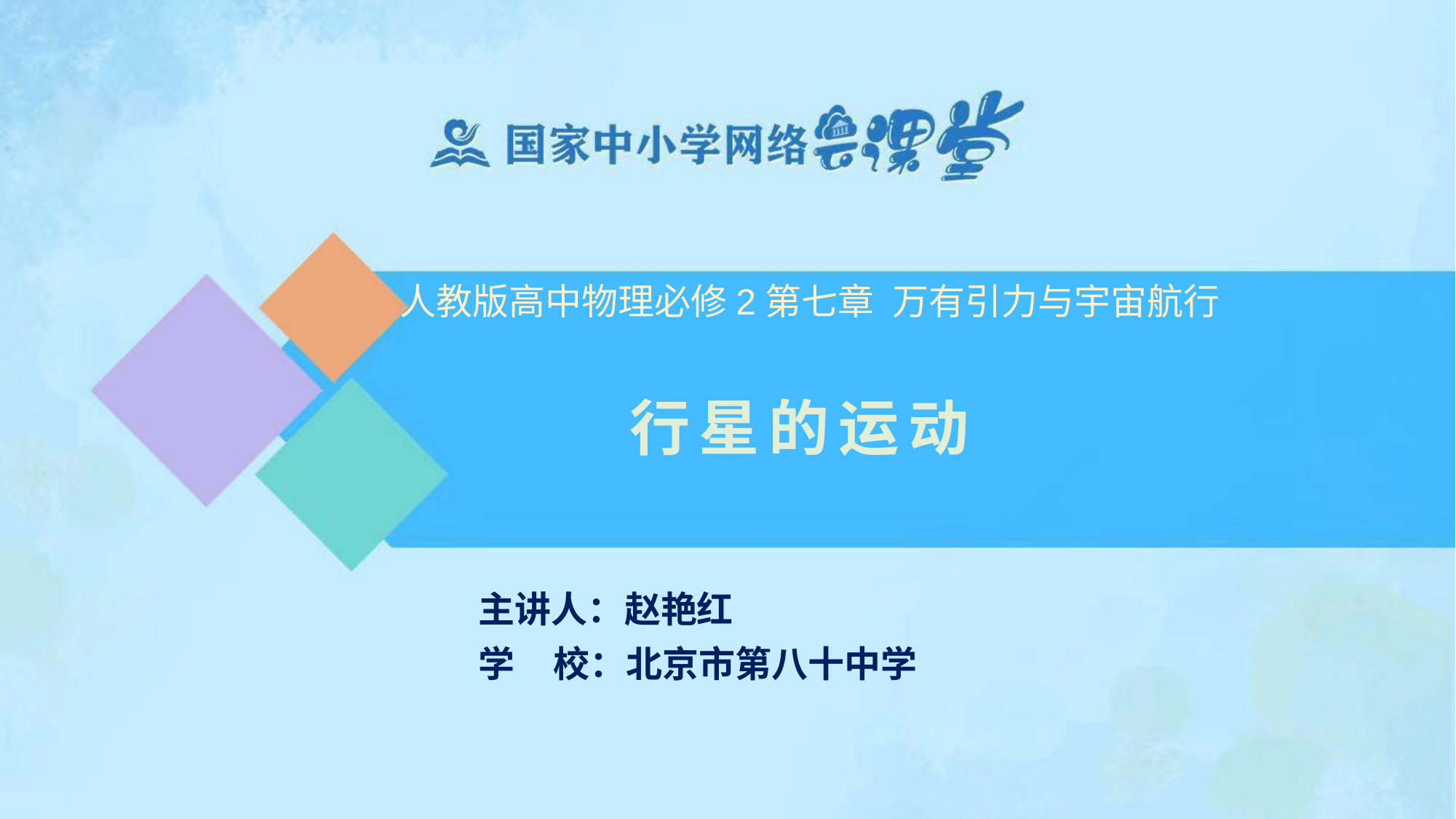

# 人教版高中物理必修2	第七章	万有引力与宇宙航行
行星的运动
主讲人：赵艳红
学	校：北京市第八十中学